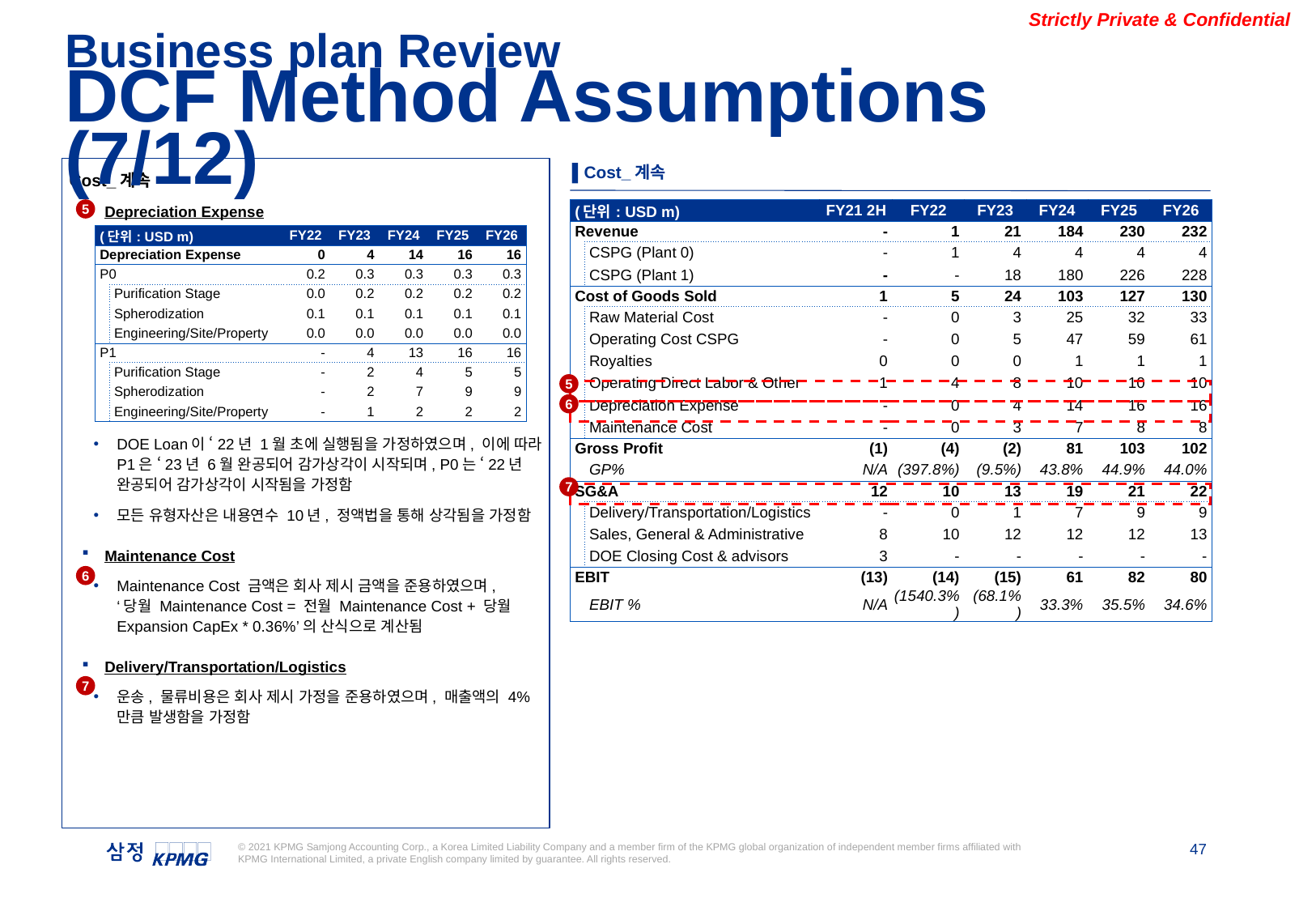

Business plan Review
DCF Method Assumptions (7/12)
▌Cost_계속

Cost_계속
Depreciation Expense

DOE Loan이 ‘22년 1월 초에 실행됨을 가정하였으며, 이에 따라 P1은 ‘23년 6월 완공되어 감가상각이 시작되며, P0는 ‘22년 완공되어 감가상각이 시작됨을 가정함
모든 유형자산은 내용연수 10년, 정액법을 통해 상각됨을 가정함
Maintenance Cost
Maintenance Cost 금액은 회사 제시 금액을 준용하였으며,
‘당월 Maintenance Cost = 전월 Maintenance Cost + 당월 Expansion CapEx * 0.36%’의 산식으로 계산됨
Delivery/Transportation/Logistics
운송, 물류비용은 회사 제시 가정을 준용하였으며, 매출액의 4%만큼 발생함을 가정함

5
| (단위: USD m) |  | FY21 2H | FY22 | FY23 | FY24 | FY25 | FY26 |
| --- | --- | --- | --- | --- | --- | --- | --- |
| Revenue |  | - | 1 | 21 | 184 | 230 | 232 |
|  | CSPG (Plant 0) | - | 1 | 4 | 4 | 4 | 4 |
|  | CSPG (Plant 1) | - | - | 18 | 180 | 226 | 228 |
| Cost of Goods Sold |  | 1 | 5 | 24 | 103 | 127 | 130 |
|  | Raw Material Cost | - | 0 | 3 | 25 | 32 | 33 |
|  | Operating Cost CSPG | - | 0 | 5 | 47 | 59 | 61 |
|  | Royalties | 0 | 0 | 0 | 1 | 1 | 1 |
|  | Operating Direct Labor & Other | 1 | 4 | 8 | 10 | 10 | 10 |
|  | Depreciation Expense | - | 0 | 4 | 14 | 16 | 16 |
|  | Maintenance Cost | - | 0 | 3 | 7 | 8 | 8 |
| Gross Profit |  | (1) | (4) | (2) | 81 | 103 | 102 |
|  | GP% | N/A | (397.8%) | (9.5%) | 43.8% | 44.9% | 44.0% |
| SG&A |  | 12 | 10 | 13 | 19 | 21 | 22 |
|  | Delivery/Transportation/Logistics | - | 0 | 1 | 7 | 9 | 9 |
|  | Sales, General & Administrative | 8 | 10 | 12 | 12 | 12 | 13 |
|  | DOE Closing Cost & advisors | 3 | - | - | - | - | - |
| EBIT |  | (13) | (14) | (15) | 61 | 82 | 80 |
|  | EBIT % | N/A | (1540.3%) | (68.1%) | 33.3% | 35.5% | 34.6% |
| (단위: USD m) |  |  | FY22 | FY23 | FY24 | FY25 | FY26 |
| --- | --- | --- | --- | --- | --- | --- | --- |
| Depreciation Expense |  |  | 0 | 4 | 14 | 16 | 16 |
| P0 |  |  | 0.2 | 0.3 | 0.3 | 0.3 | 0.3 |
|  | Purification Stage |  | 0.0 | 0.2 | 0.2 | 0.2 | 0.2 |
|  | Spherodization |  | 0.1 | 0.1 | 0.1 | 0.1 | 0.1 |
|  | Engineering/Site/Property |  | 0.0 | 0.0 | 0.0 | 0.0 | 0.0 |
| P1 |  |  | - | 4 | 13 | 16 | 16 |
|  | Purification Stage |  | - | 2 | 4 | 5 | 5 |
|  | Spherodization |  | - | 2 | 7 | 9 | 9 |
|  | Engineering/Site/Property |  | - | 1 | 2 | 2 | 2 |
5

6

7

6
7